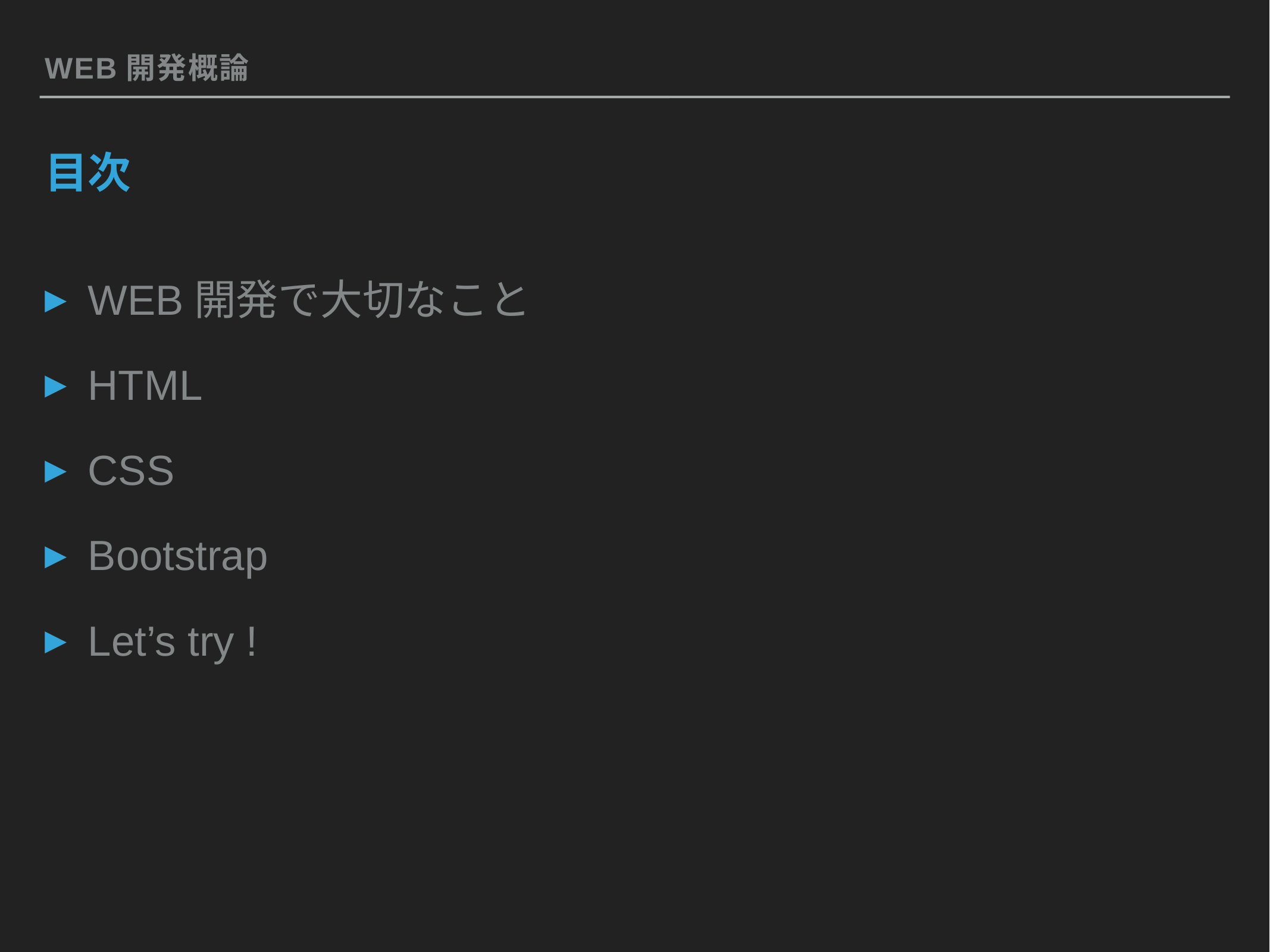

Web開発概論
# 目次
WEB開発で大切なこと
HTML
CSS
Bootstrap
Let’s try !